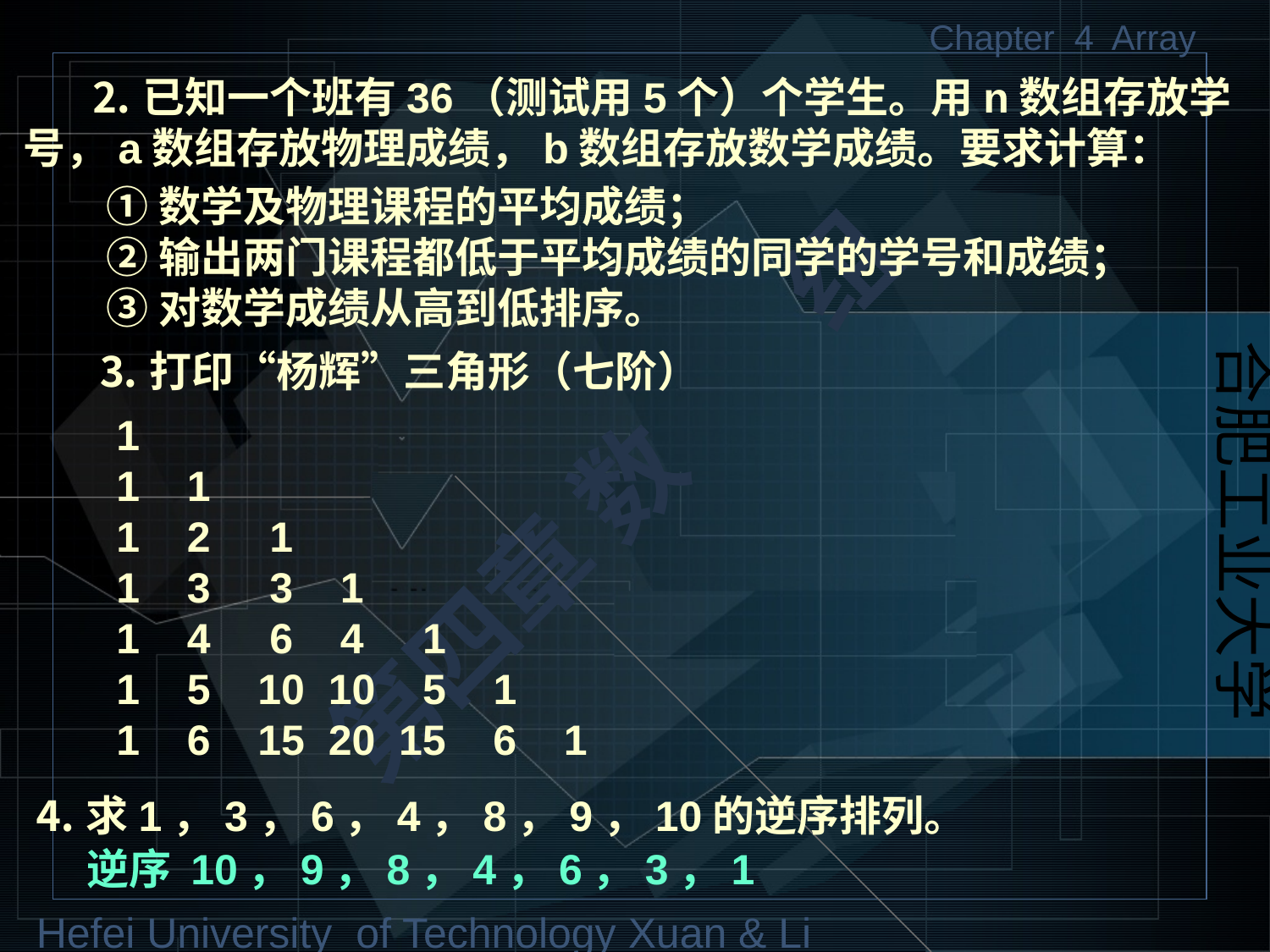

# ⒉已知一个班有36（测试用5个）个学生。用n数组存放学号，a数组存放物理成绩，b数组存放数学成绩。要求计算：
①数学及物理课程的平均成绩；
②输出两门课程都低于平均成绩的同学的学号和成绩；
③对数学成绩从高到低排序。
⒊打印“杨辉”三角形（七阶）
1
1    1
1    2     1
1    3     3    1
1    4     6    4     1
1    5    10  10    5    1
1    6    15  20  15    6    1
⒋求1，3，6，4，8，9，10的逆序排列。
逆序 10，9，8，4，6，3，1